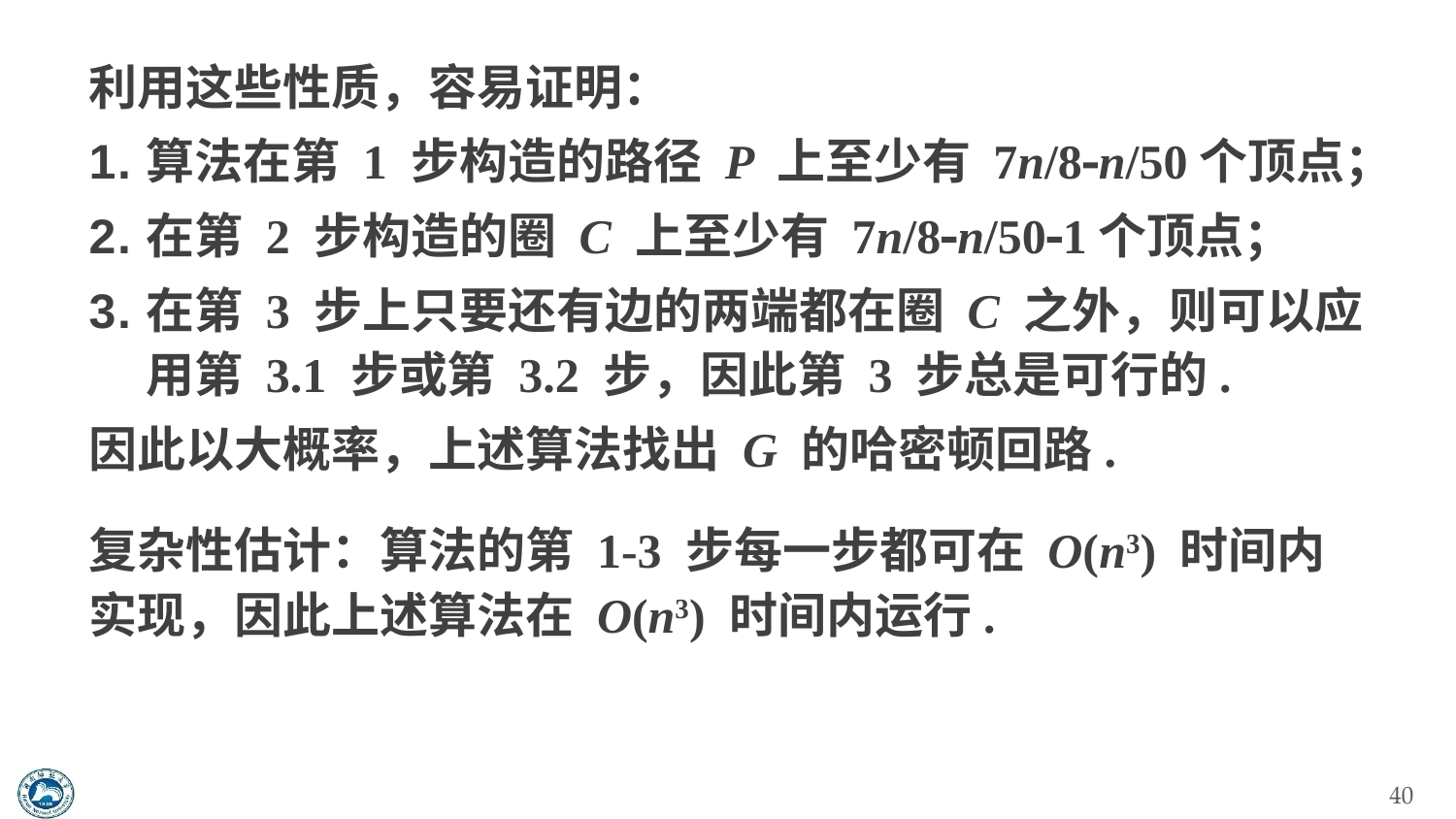

利用这些性质，容易证明：
算法在第 1 步构造的路径 P 上至少有 7n/8−n/50个顶点；
在第 2 步构造的圈 C 上至少有 7n/8−n/50−1个顶点；
在第 3 步上只要还有边的两端都在圈 C 之外，则可以应用第 3.1 步或第 3.2 步，因此第 3 步总是可行的.
因此以大概率，上述算法找出 G 的哈密顿回路.
复杂性估计：算法的第 1-3 步每一步都可在 O(n3) 时间内实现，因此上述算法在 O(n3) 时间内运行.

40